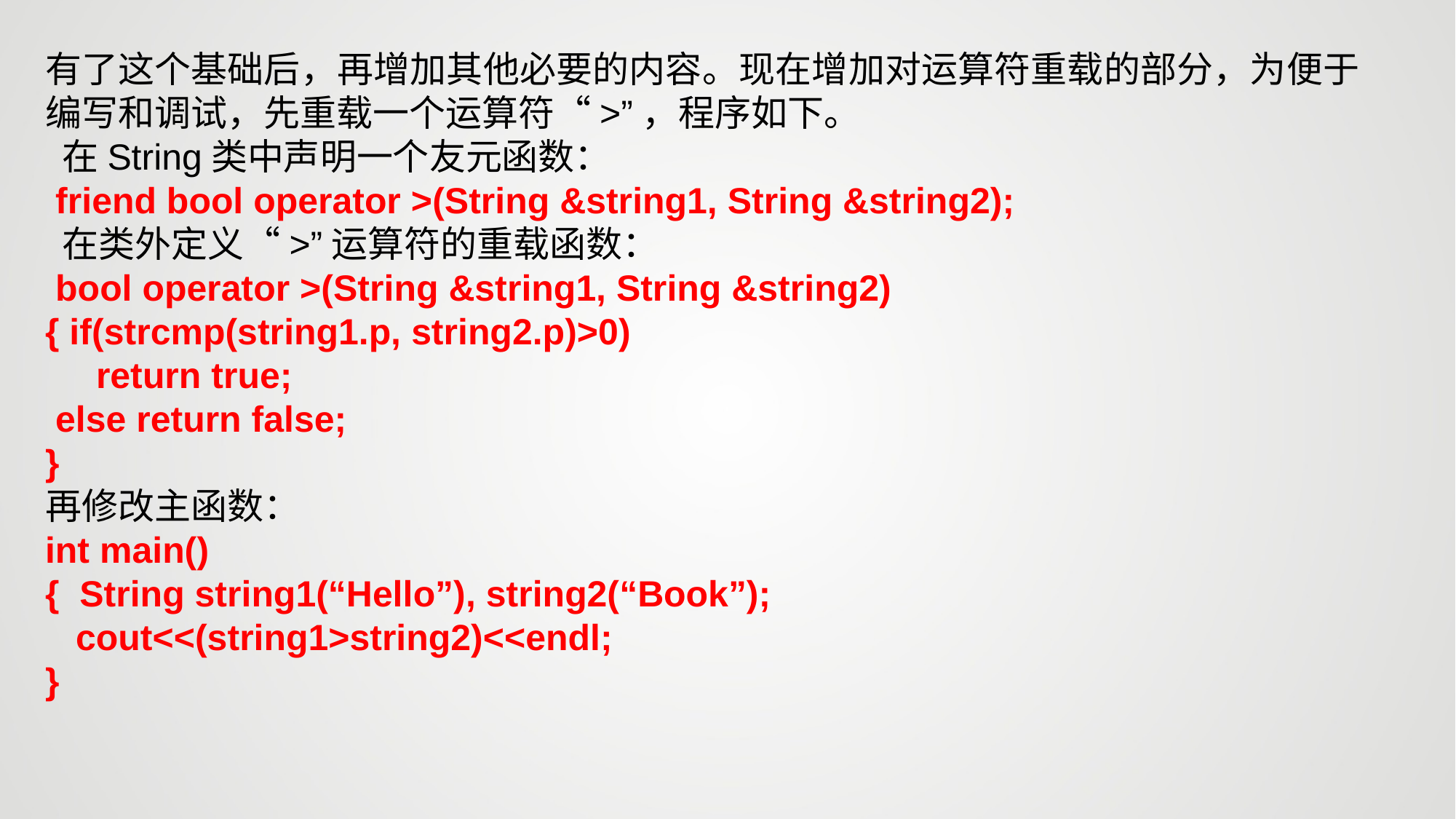

有了这个基础后，再增加其他必要的内容。现在增加对运算符重载的部分，为便于编写和调试，先重载一个运算符“>”，程序如下。
 在String类中声明一个友元函数：
 friend bool operator >(String &string1, String &string2);
 在类外定义“>”运算符的重载函数：
 bool operator >(String &string1, String &string2)
{ if(strcmp(string1.p, string2.p)>0)
     return true;
 else return false;
}
再修改主函数：
int main()
{  String string1(“Hello”), string2(“Book”);
   cout<<(string1>string2)<<endl;
}